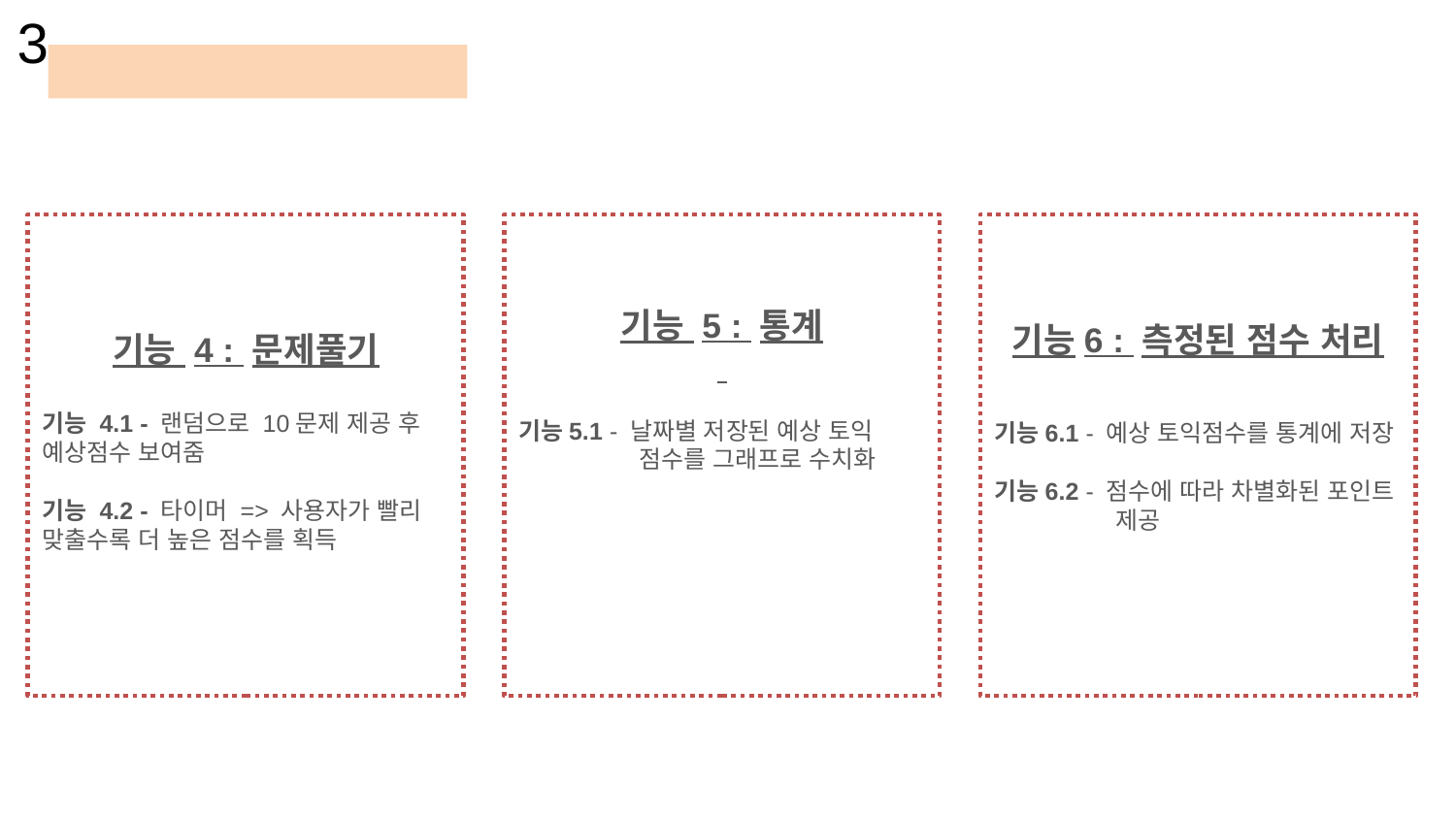

3

기능적 관점에서의 설계
기능 4 : 문제풀기

기능 4.1 - 랜덤으로 10문제 제공 후 예상점수 보여줌

기능 4.2 - 타이머 => 사용자가 빨리 맞출수록 더 높은 점수를 획득

기능 5 : 통계

기능5.1 - 날짜별 저장된 예상 토익
                 점수를 그래프로 수치화

기능6 : 측정된 점수 처리

기능6.1 - 예상 토익점수를 통계에 저장

기능6.2 - 점수에 따라 차별화된 포인트
                 제공